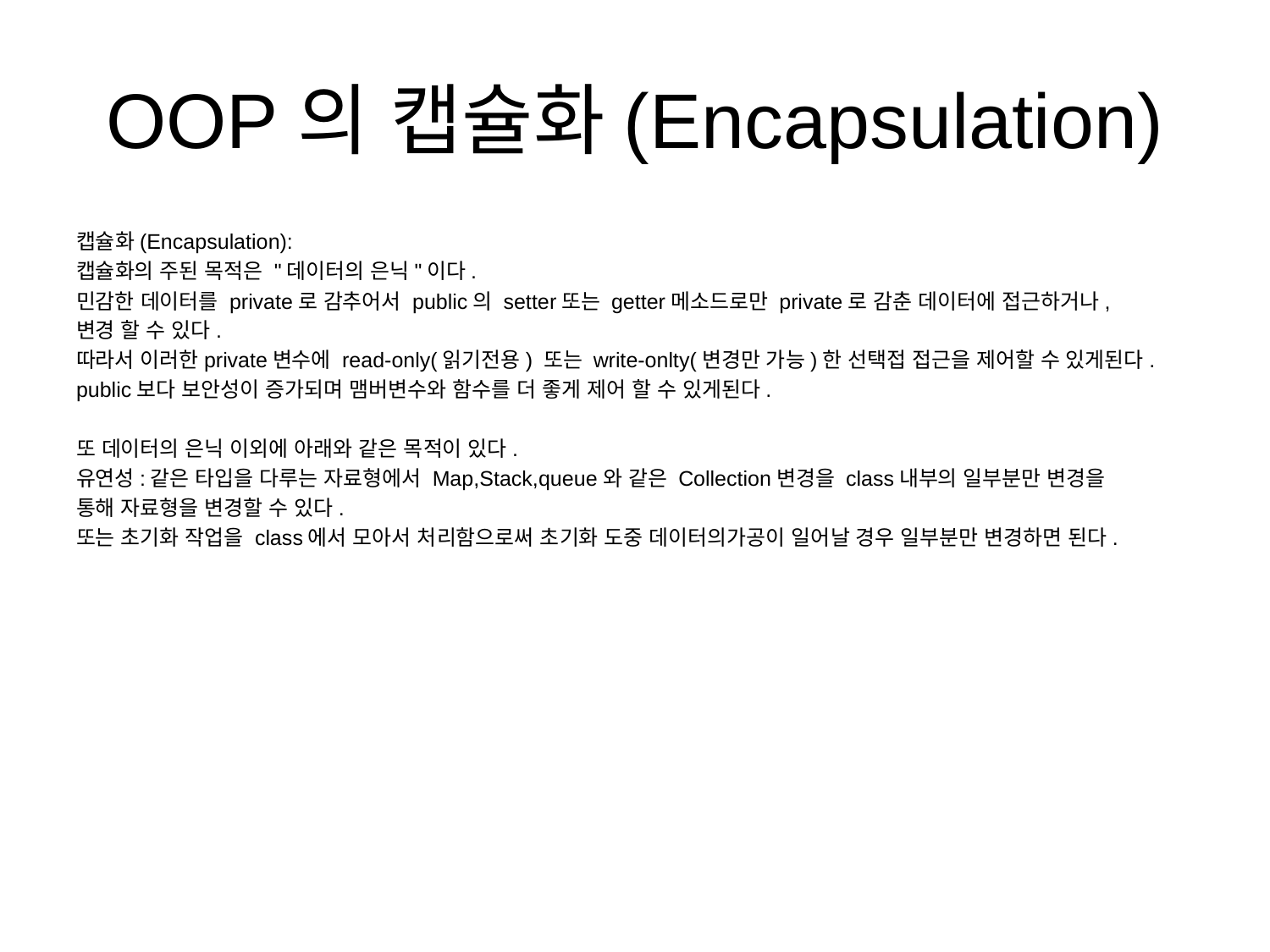

# OOP의 캡슐화(Encapsulation)
캡슐화(Encapsulation):
캡슐화의 주된 목적은 "데이터의 은닉"이다.
민감한 데이터를 private로 감추어서 public의 setter또는 getter메소드로만 private로 감춘 데이터에 접근하거나,
변경 할 수 있다.
따라서 이러한private변수에 read-only(읽기전용) 또는 write-onlty(변경만 가능)한 선택접 접근을 제어할 수 있게된다.
public보다 보안성이 증가되며 맴버변수와 함수를 더 좋게 제어 할 수 있게된다.

또 데이터의 은닉 이외에 아래와 같은 목적이 있다.
유연성:같은 타입을 다루는 자료형에서 Map,Stack,queue와 같은 Collection변경을 class내부의 일부분만 변경을
통해 자료형을 변경할 수 있다.
또는 초기화 작업을 class에서 모아서 처리함으로써 초기화 도중 데이터의가공이 일어날 경우 일부분만 변경하면 된다.